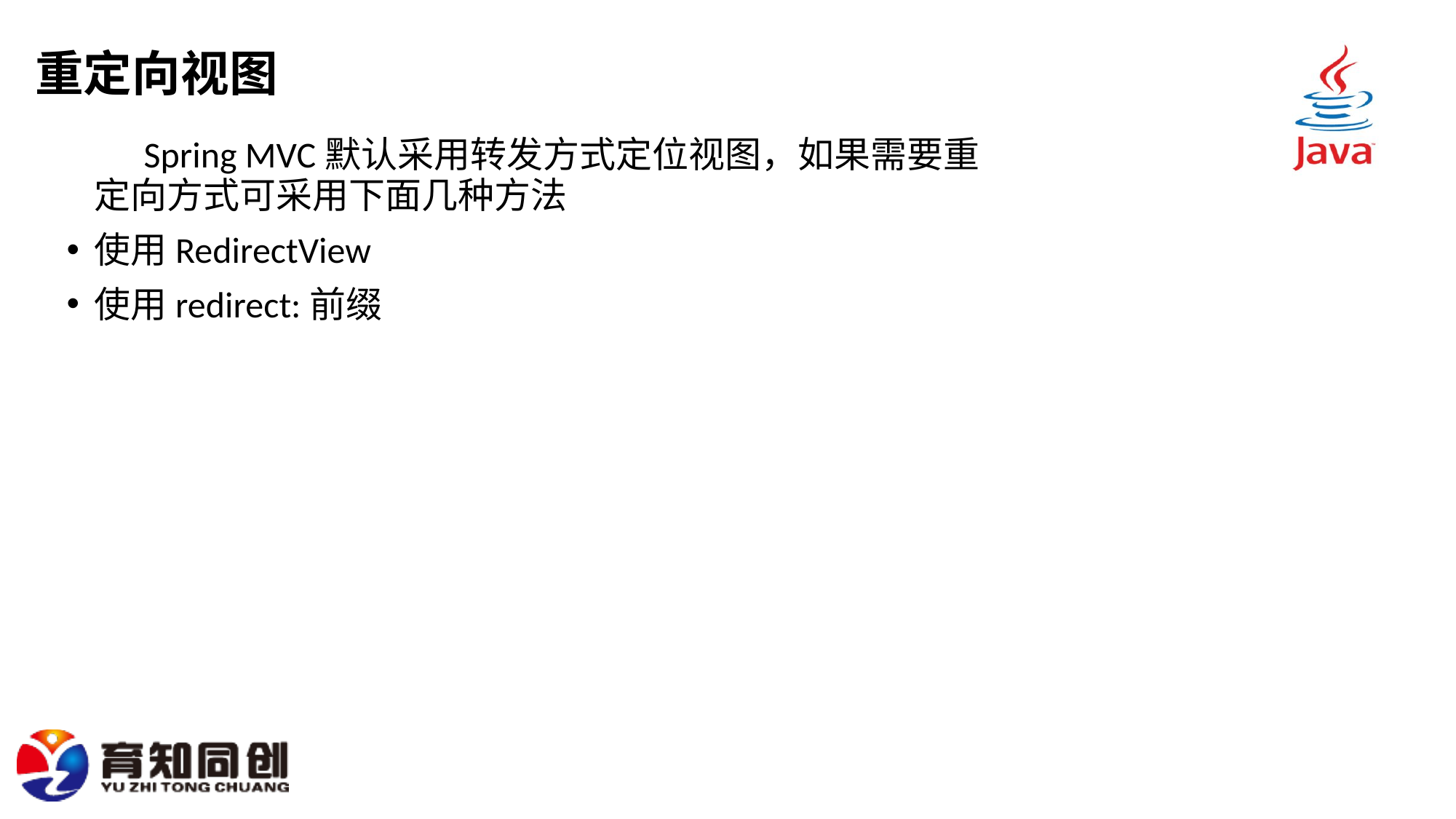

# 重定向视图
        Spring MVC默认采用转发方式定位视图，如果需要重定向方式可采用下面几种方法
使用RedirectView
使用redirect:前缀